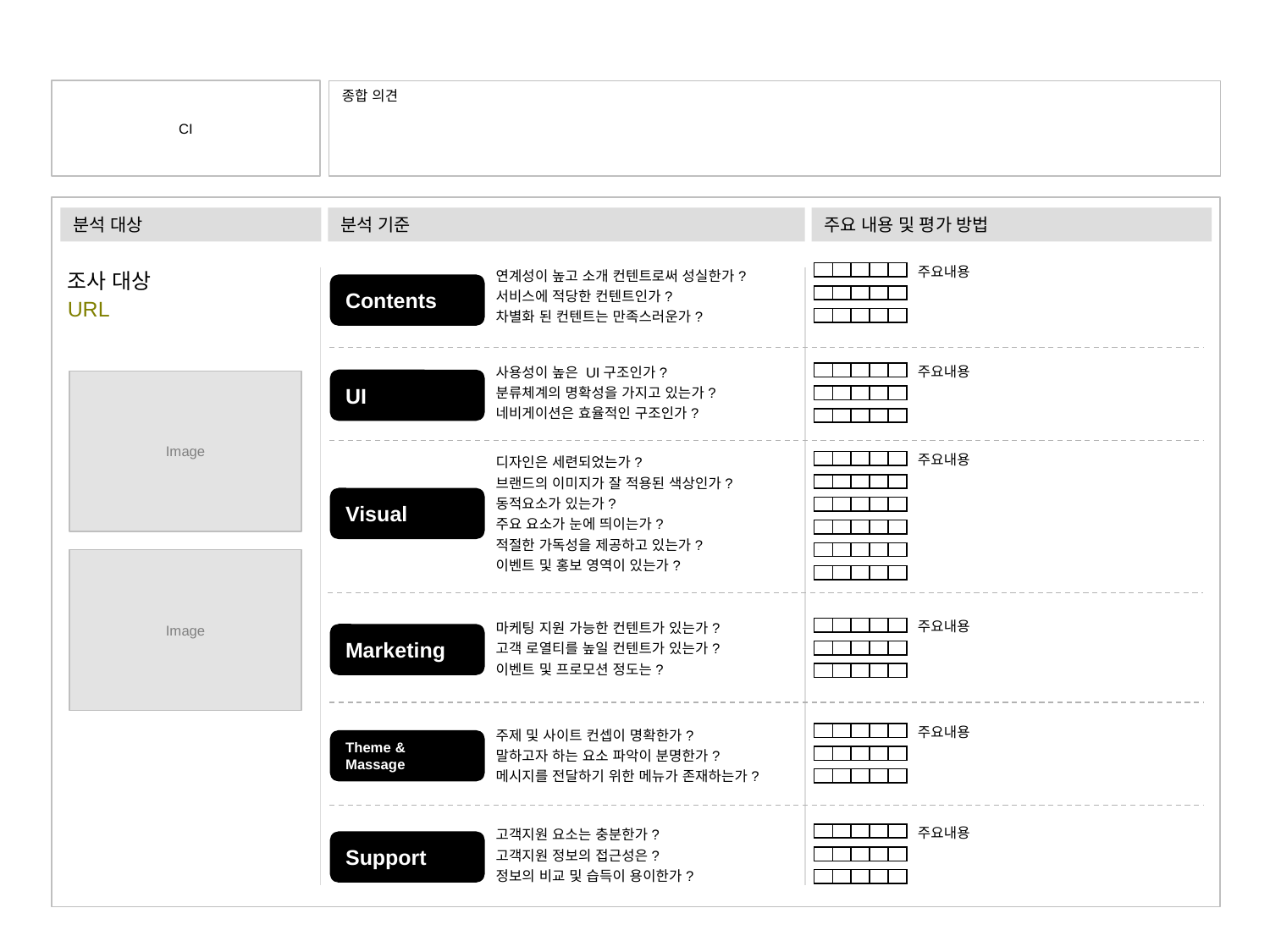

CI
종합 의견

분석 대상
분석 기준
주요 내용 및 평가 방법
주요내용

조사 대상
URL
연계성이 높고 소개 컨텐트로써 성실한가?
서비스에 적당한 컨텐트인가?
차별화 된 컨텐트는 만족스러운가?
Contents
주요내용

사용성이 높은 UI구조인가?
분류체계의 명확성을 가지고 있는가?
네비게이션은 효율적인 구조인가?
UI
Image
주요내용

디자인은 세련되었는가?
브랜드의 이미지가 잘 적용된 색상인가?
동적요소가 있는가?
주요 요소가 눈에 띄이는가?
적절한 가독성을 제공하고 있는가?
이벤트 및 홍보 영역이 있는가?
Visual

Image

주요내용

마케팅 지원 가능한 컨텐트가 있는가?
고객 로열티를 높일 컨텐트가 있는가?
이벤트 및 프로모션 정도는?
Marketing
주요내용

주제 및 사이트 컨셉이 명확한가?
말하고자 하는 요소 파악이 분명한가?
메시지를 전달하기 위한 메뉴가 존재하는가?
Theme & Massage
주요내용

고객지원 요소는 충분한가?
고객지원 정보의 접근성은?
정보의 비교 및 습득이 용이한가?
Support